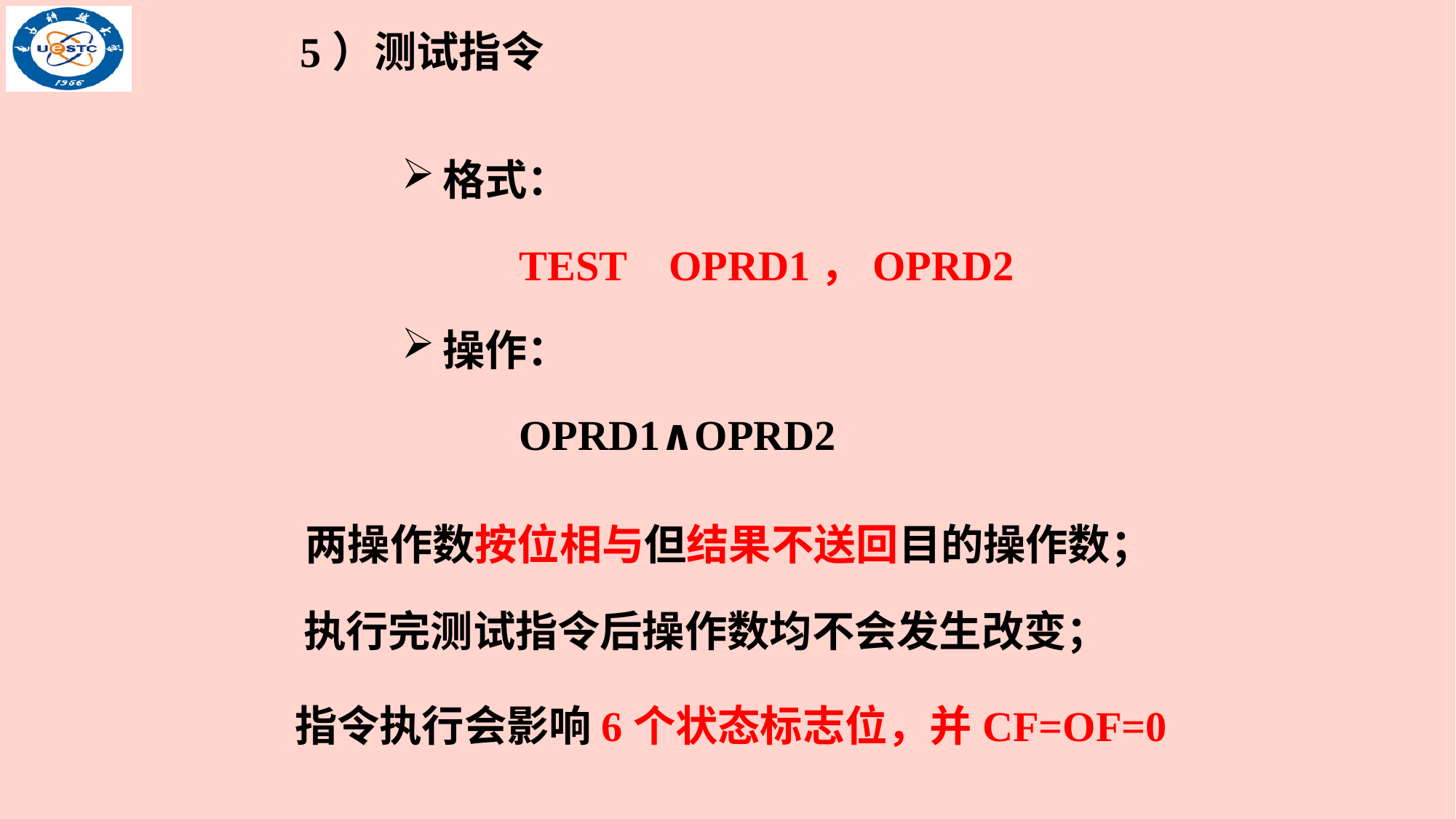

5）测试指令
格式：
      TEST    OPRD1，OPRD2
操作：
      OPRD1∧OPRD2
两操作数按位相与但结果不送回目的操作数；
执行完测试指令后操作数均不会发生改变；
指令执行会影响6个状态标志位，并CF=OF=0